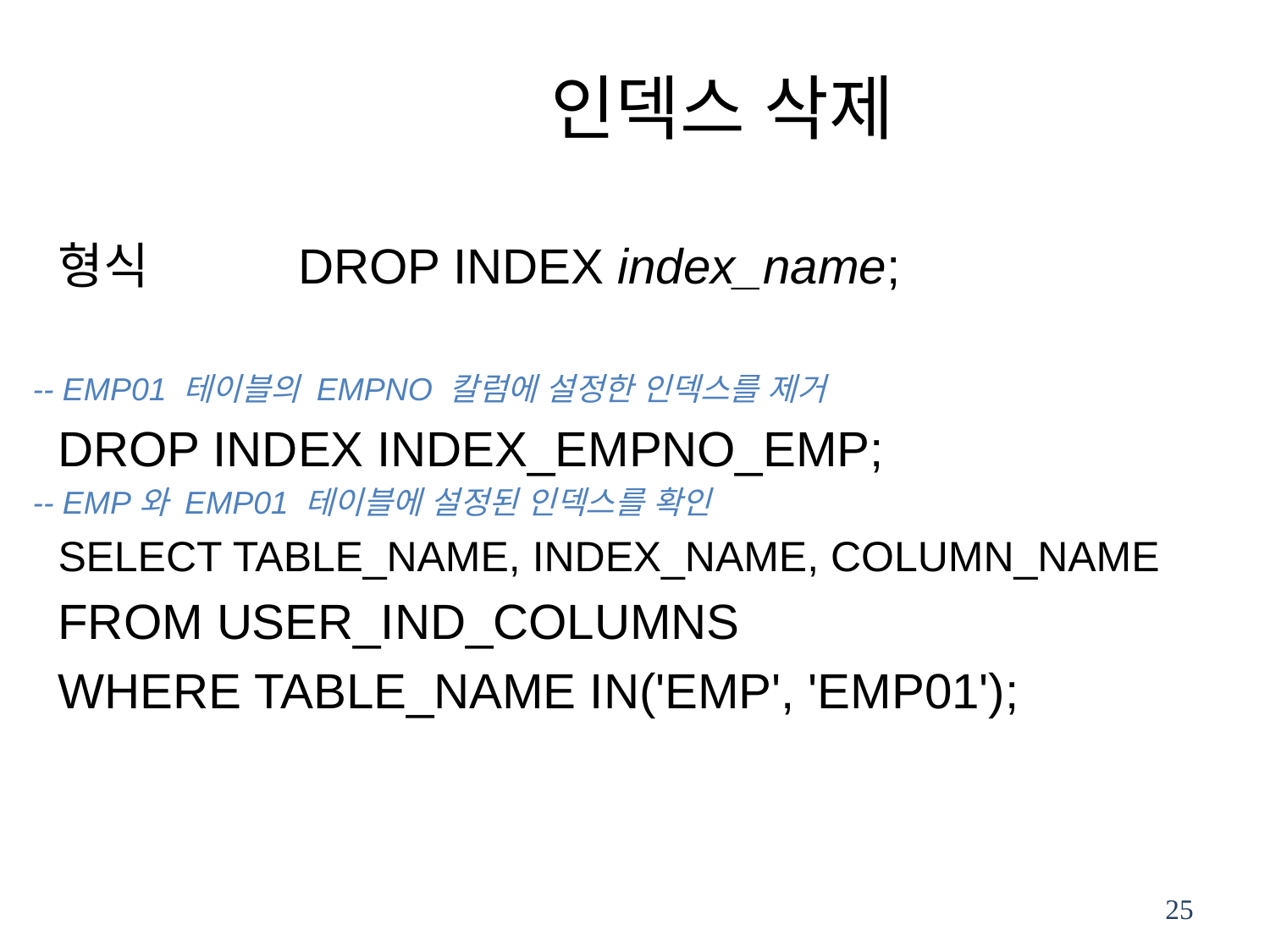

# 인덱스 삭제
 형식          DROP INDEX index_name;

-- EMP01 테이블의 EMPNO 칼럼에 설정한 인덱스를 제거
DROP INDEX INDEX_EMPNO_EMP;
-- EMP와 EMP01 테이블에 설정된 인덱스를 확인
SELECT TABLE_NAME, INDEX_NAME, COLUMN_NAME
FROM USER_IND_COLUMNS
WHERE TABLE_NAME IN('EMP', 'EMP01');

25